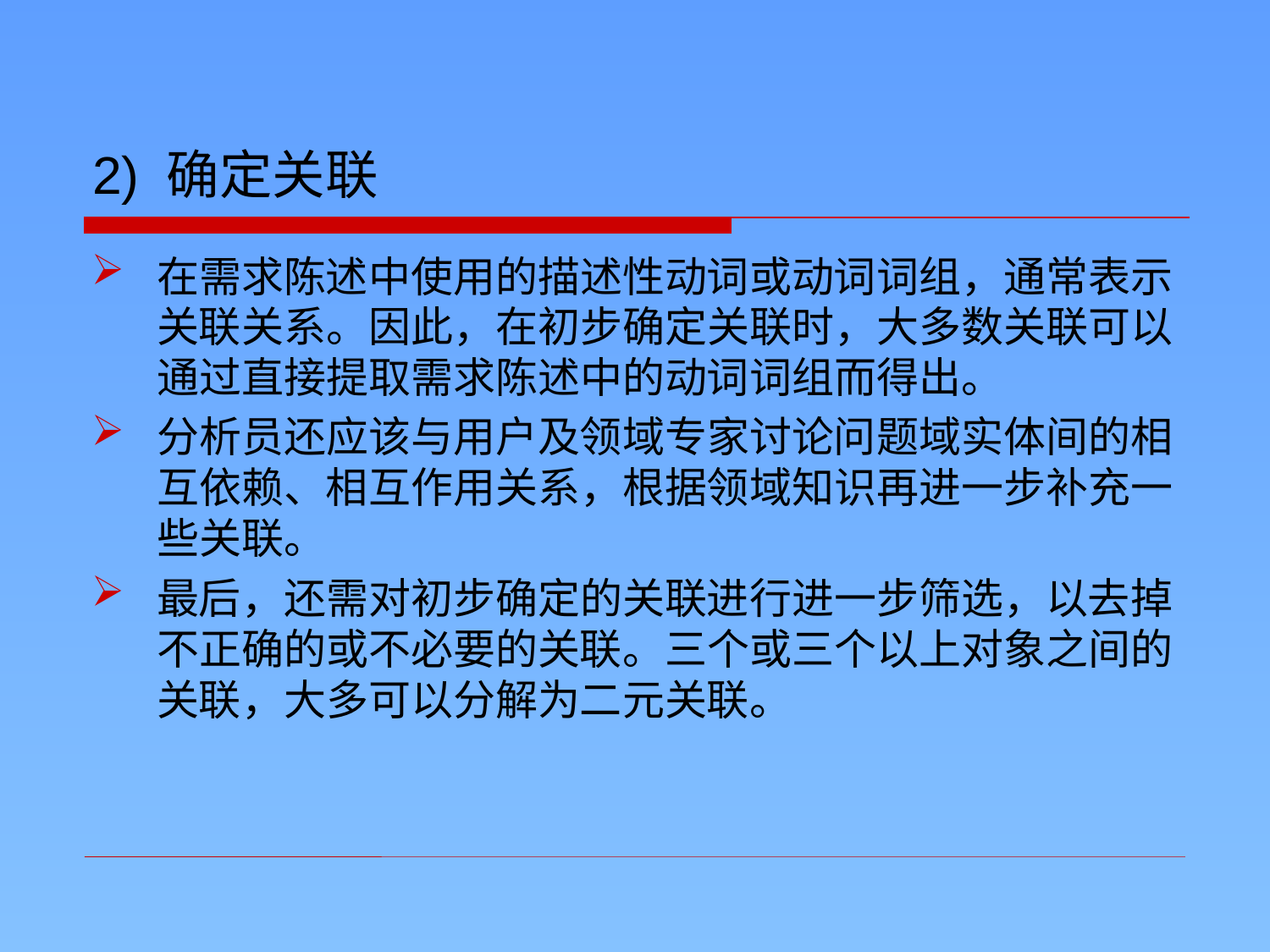

2) 确定关联
在需求陈述中使用的描述性动词或动词词组，通常表示关联关系。因此，在初步确定关联时，大多数关联可以通过直接提取需求陈述中的动词词组而得出。
分析员还应该与用户及领域专家讨论问题域实体间的相互依赖、相互作用关系，根据领域知识再进一步补充一些关联。
最后，还需对初步确定的关联进行进一步筛选，以去掉不正确的或不必要的关联。三个或三个以上对象之间的关联，大多可以分解为二元关联。